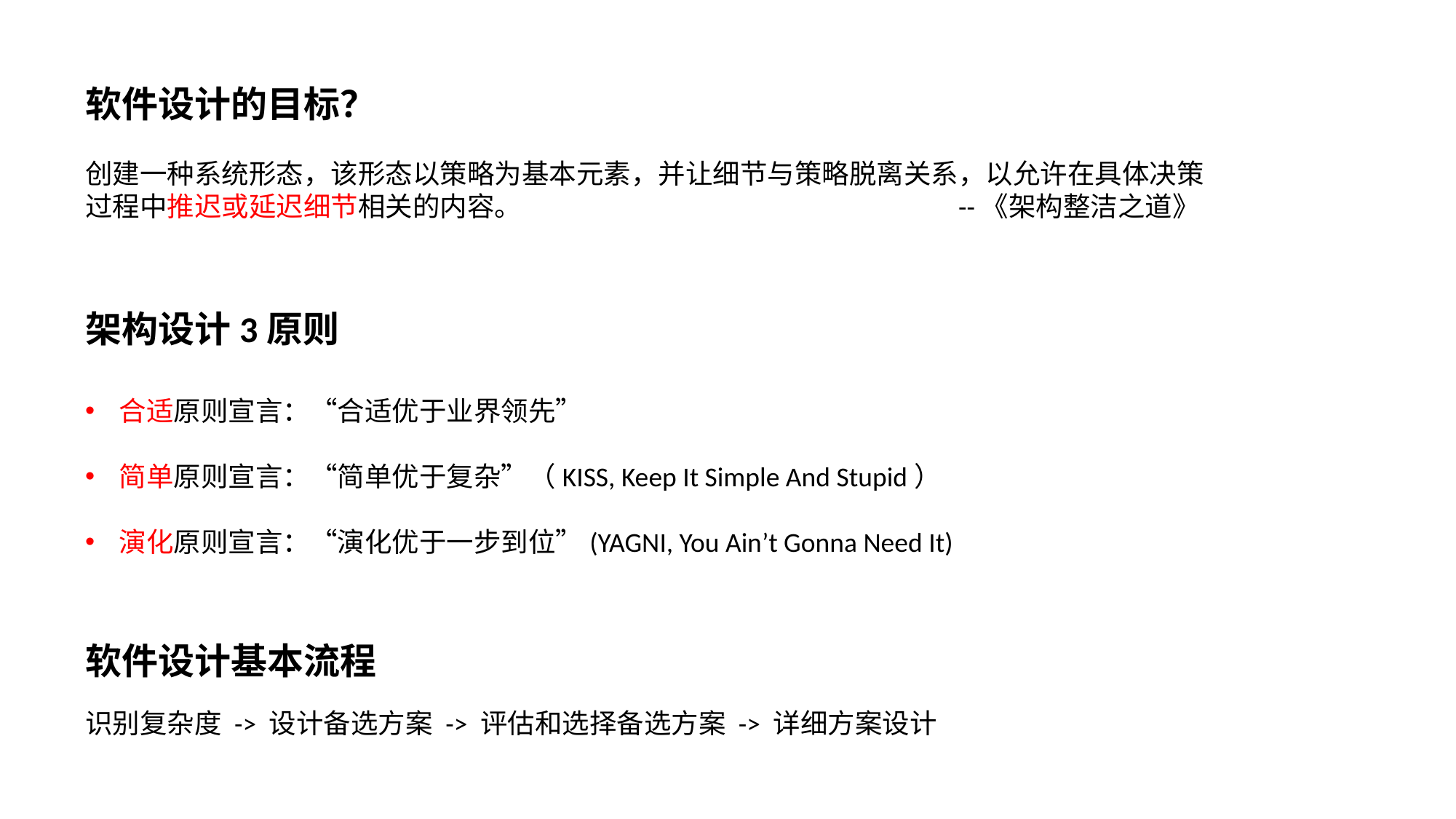

软件设计的目标？
创建一种系统形态，该形态以策略为基本元素，并让细节与策略脱离关系，以允许在具体决策过程中推迟或延迟细节相关的内容。				--《架构整洁之道》
架构设计3原则
合适原则宣言：“合适优于业界领先”
简单原则宣言：“简单优于复杂”（KISS, Keep It Simple And Stupid）
演化原则宣言：“演化优于一步到位”(YAGNI, You Ain’t Gonna Need It)
软件设计基本流程
识别复杂度 -> 设计备选方案 -> 评估和选择备选方案 -> 详细方案设计